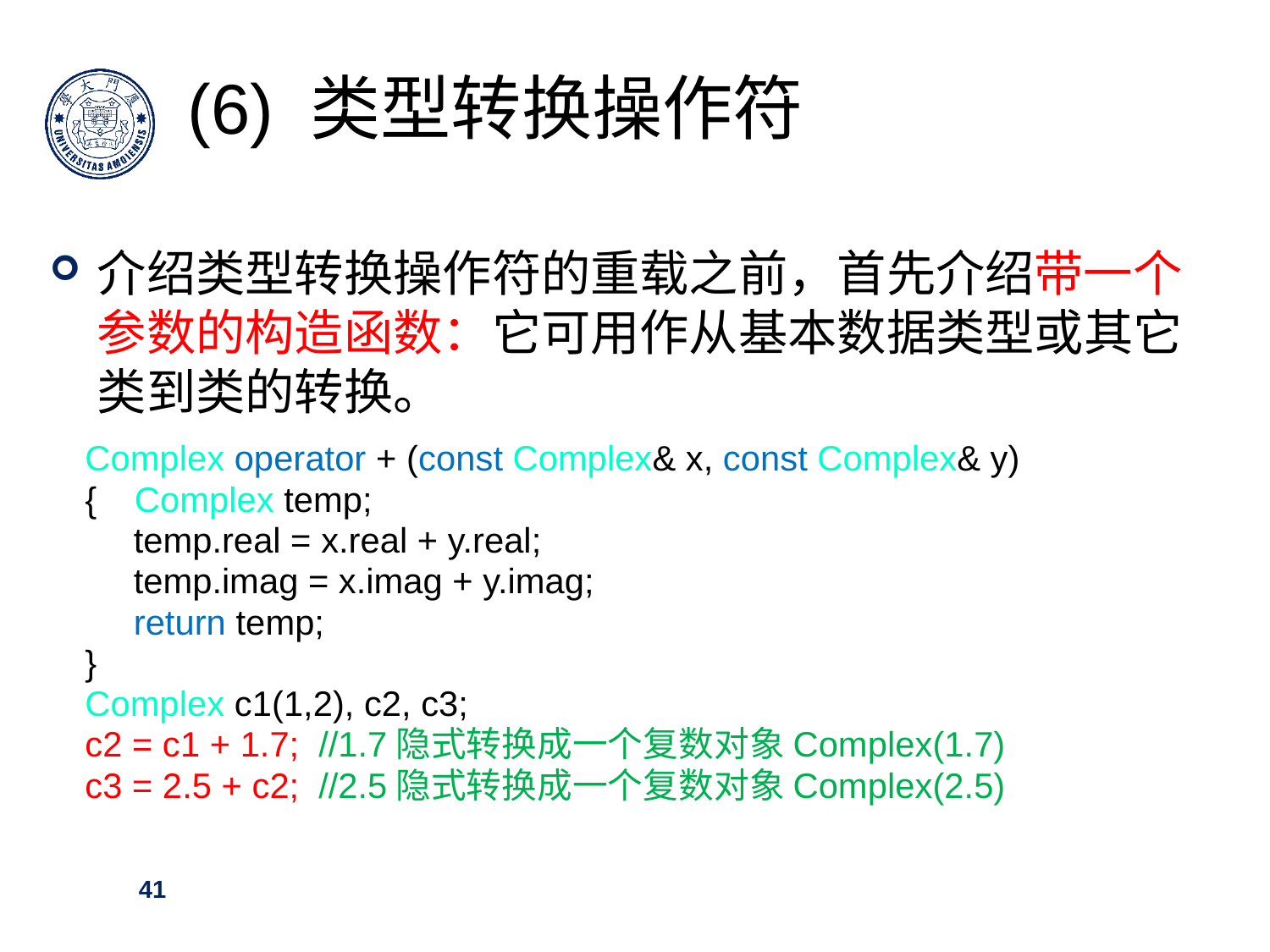

(6) 类型转换操作符
介绍类型转换操作符的重载之前，首先介绍带一个参数的构造函数：它可用作从基本数据类型或其它类到类的转换。
Complex operator + (const Complex& x, const Complex& y)
{	 Complex temp;
     temp.real = x.real + y.real;
     temp.imag = x.imag + y.imag;
     return temp;
}
Complex c1(1,2), c2, c3;
c2 = c1 + 1.7;  //1.7隐式转换成一个复数对象Complex(1.7)
c3 = 2.5 + c2;  //2.5隐式转换成一个复数对象Complex(2.5)
41